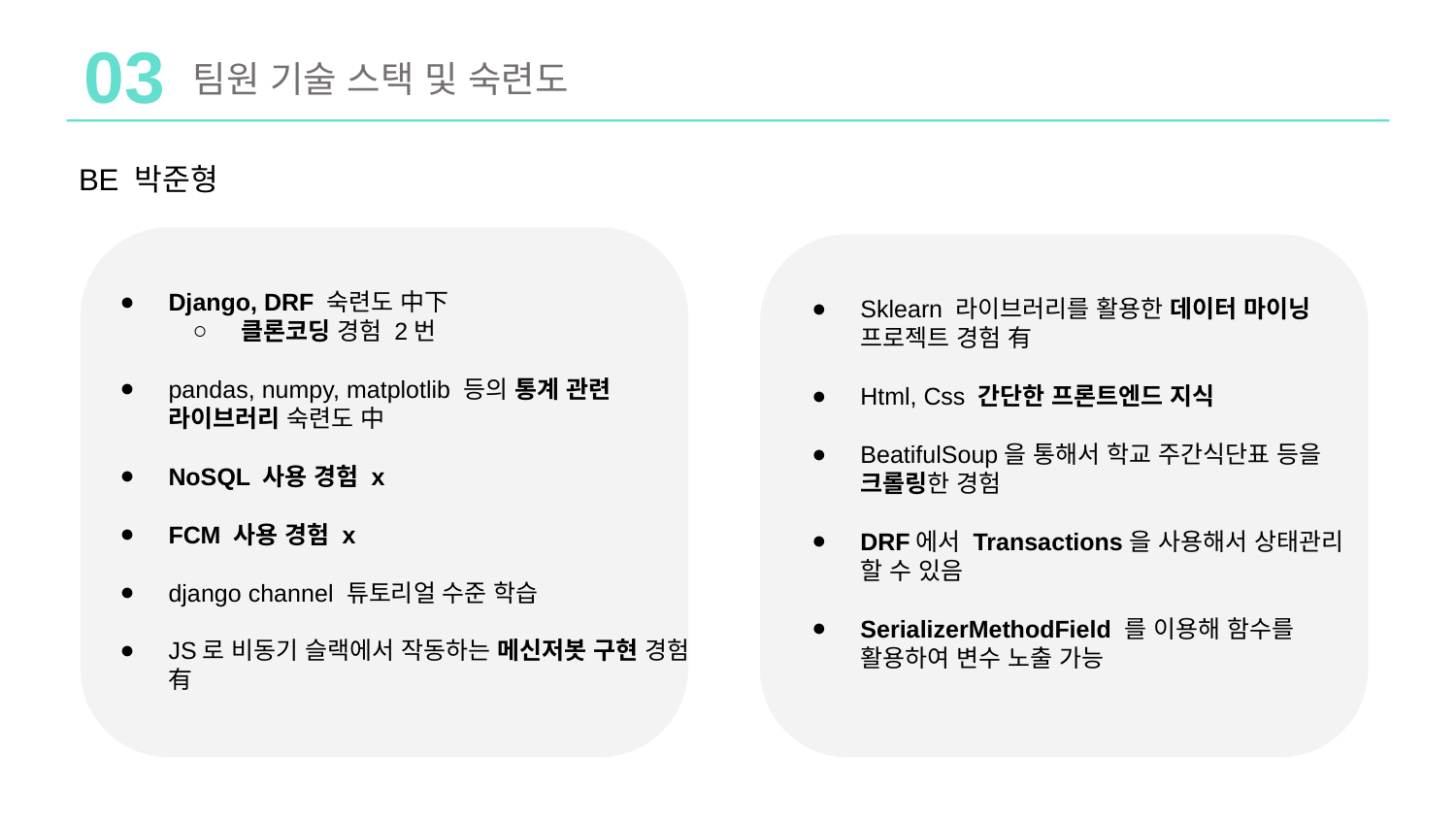

03
팀원 기술 스택 및 숙련도

BE 박준형

Django, DRF 숙련도 中下
클론코딩 경험 2번

pandas, numpy, matplotlib 등의 통계 관련 라이브러리 숙련도 中

NoSQL 사용 경험 x

FCM 사용 경험 x

django channel 튜토리얼 수준 학습

JS로 비동기 슬랙에서 작동하는 메신저봇 구현 경험 有
Sklearn 라이브러리를 활용한 데이터 마이닝 프로젝트 경험 有

Html, Css 간단한 프론트엔드 지식

BeatifulSoup을 통해서 학교 주간식단표 등을 크롤링한 경험

DRF에서 Transactions을 사용해서 상태관리 할 수 있음

SerializerMethodField 를 이용해 함수를 활용하여 변수 노출 가능